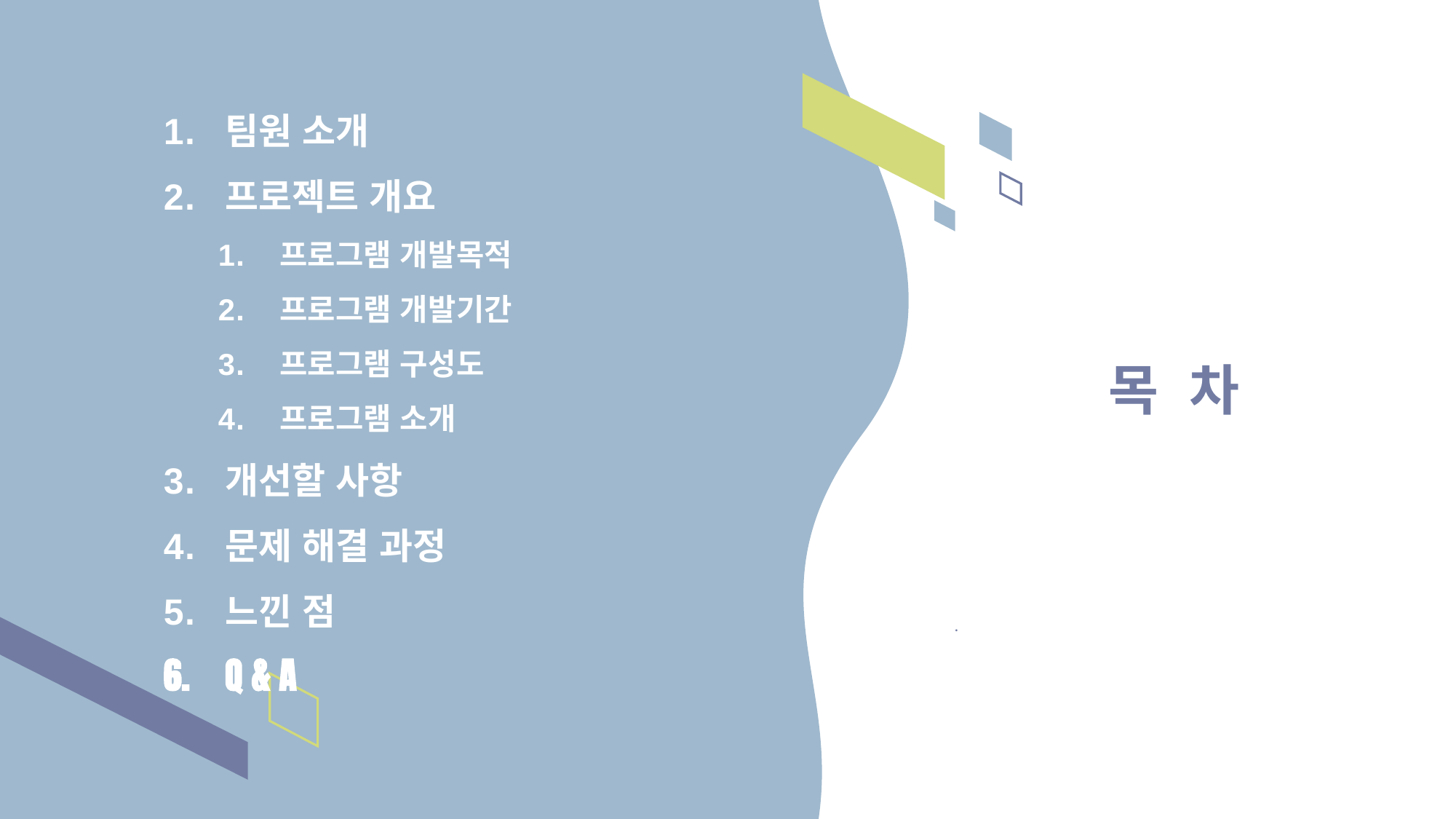

팀원 소개
프로젝트 개요
프로그램 개발목적
프로그램 개발기간
프로그램 구성도
프로그램 소개
개선할 사항
문제 해결 과정
느낀 점
Q & A

          목  차

.